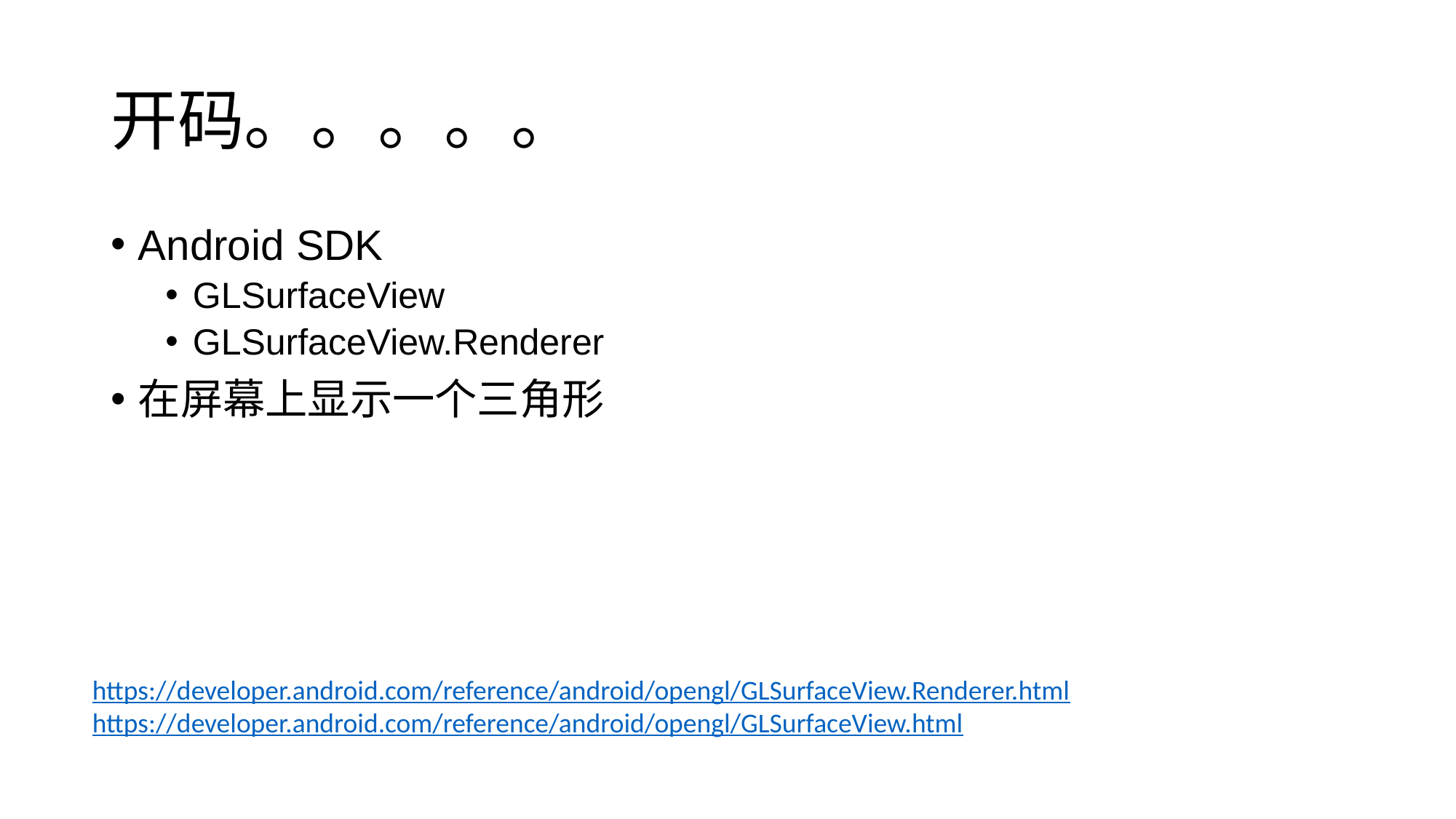

# 开码。。。。。
Android SDK
GLSurfaceView
GLSurfaceView.Renderer
在屏幕上显示一个三角形
https://developer.android.com/reference/android/opengl/GLSurfaceView.Renderer.html
https://developer.android.com/reference/android/opengl/GLSurfaceView.html